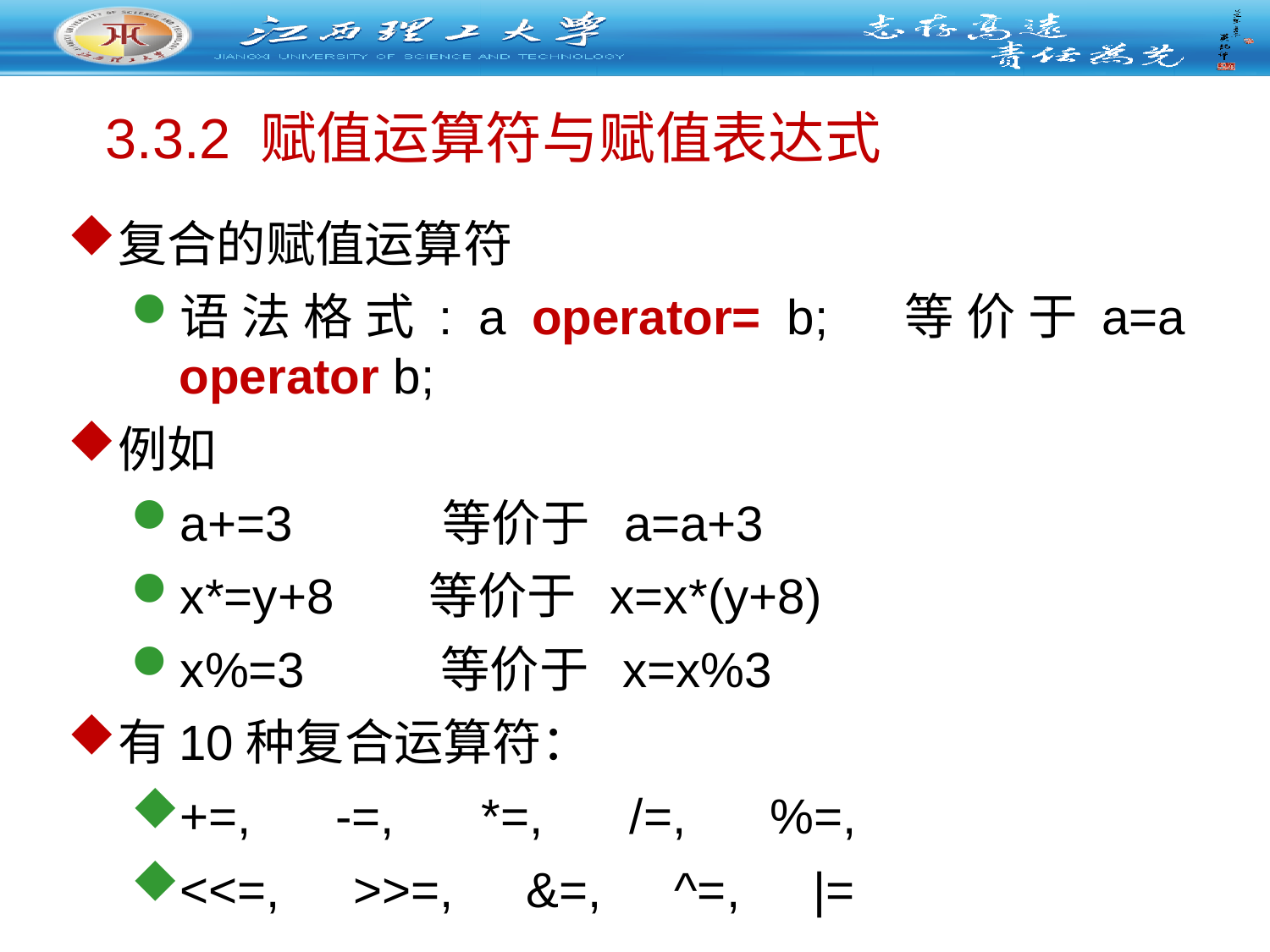

3.3.2 赋值运算符与赋值表达式
复合的赋值运算符
语法格式: a operator= b;  等价于a=a operator b;
例如
a+=3          等价于  a=a+3
x*=y+8      等价于  x=x*(y+8)
x%=3         等价于  x=x%3
有10种复合运算符：
+=,　 -=, 　*=, 　/=,　 %=,
<<=,　>>=,　&=,　^=,　|=